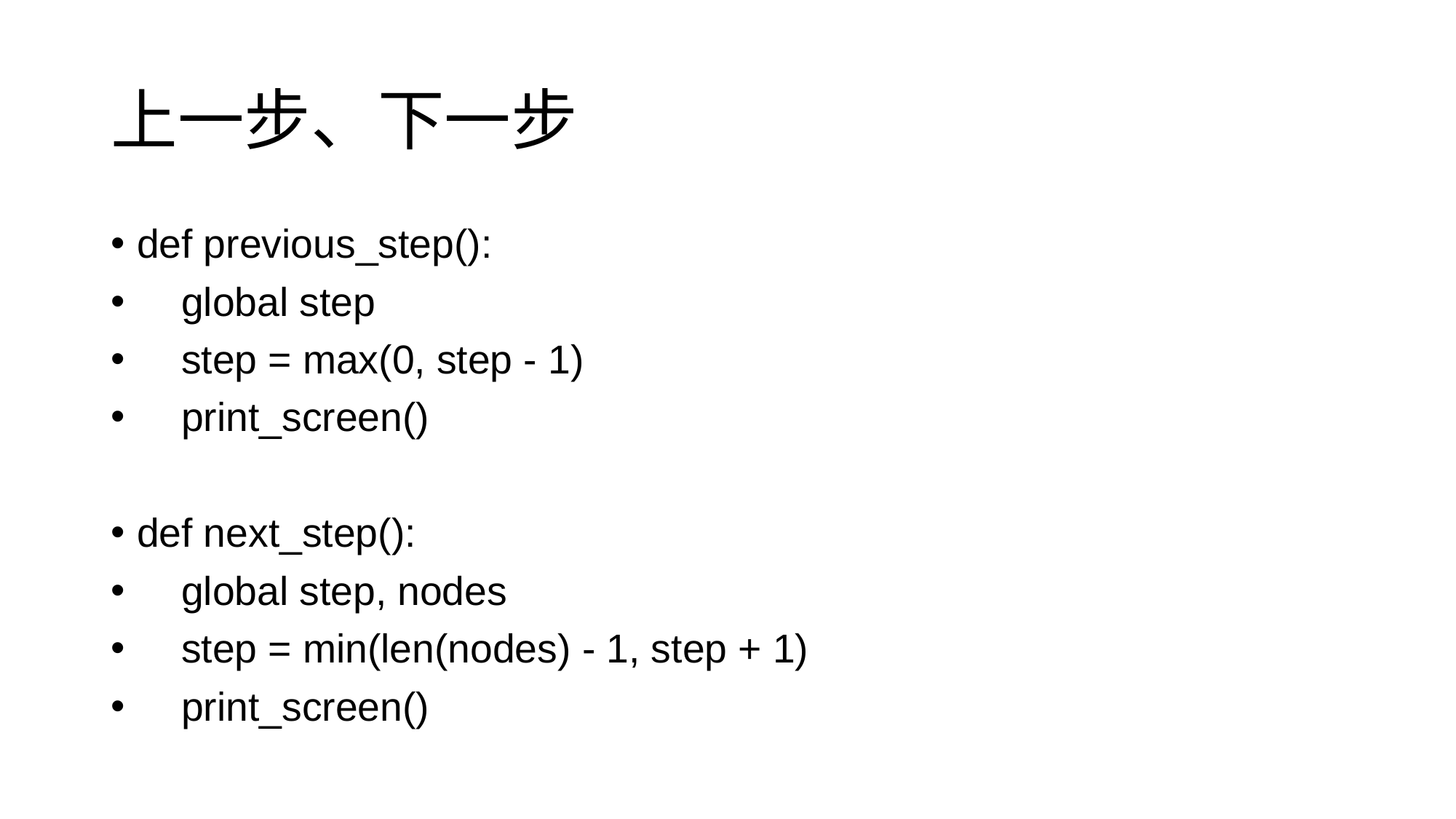

# 上一步、下一步
def previous_step():
    global step
    step = max(0, step - 1)
    print_screen()

def next_step():
    global step, nodes
    step = min(len(nodes) - 1, step + 1)
    print_screen()